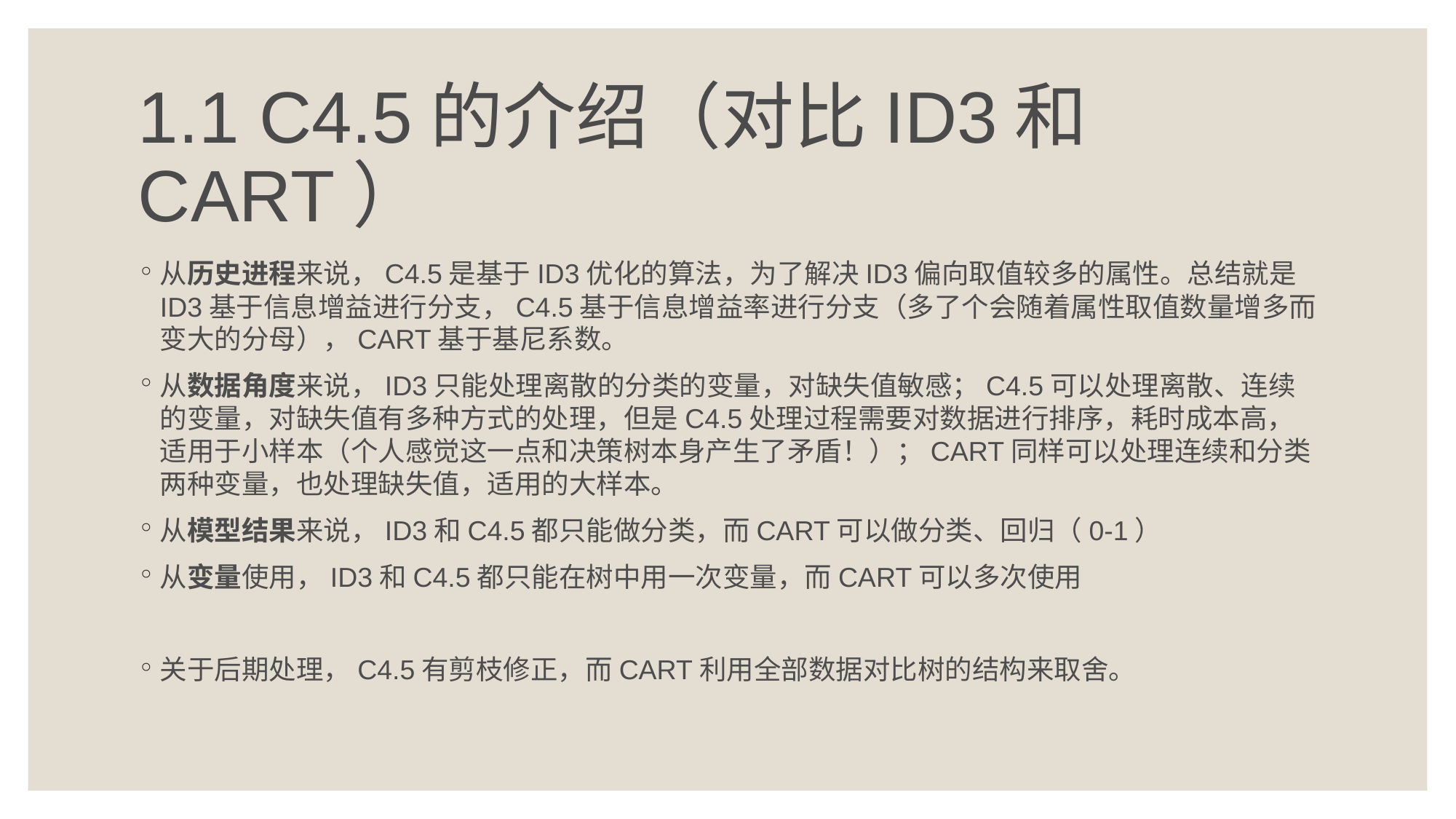

# 1.1 C4.5的介绍（对比ID3和CART）
从历史进程来说，C4.5是基于ID3优化的算法，为了解决ID3偏向取值较多的属性。总结就是ID3基于信息增益进行分支，C4.5基于信息增益率进行分支（多了个会随着属性取值数量增多而变大的分母），CART基于基尼系数。
从数据角度来说，ID3只能处理离散的分类的变量，对缺失值敏感；C4.5可以处理离散、连续的变量，对缺失值有多种方式的处理，但是C4.5处理过程需要对数据进行排序，耗时成本高，适用于小样本（个人感觉这一点和决策树本身产生了矛盾！）；CART同样可以处理连续和分类两种变量，也处理缺失值，适用的大样本。
从模型结果来说，ID3和C4.5都只能做分类，而CART可以做分类、回归（0-1）
从变量使用，ID3和C4.5都只能在树中用一次变量，而CART可以多次使用

关于后期处理，C4.5有剪枝修正，而CART利用全部数据对比树的结构来取舍。